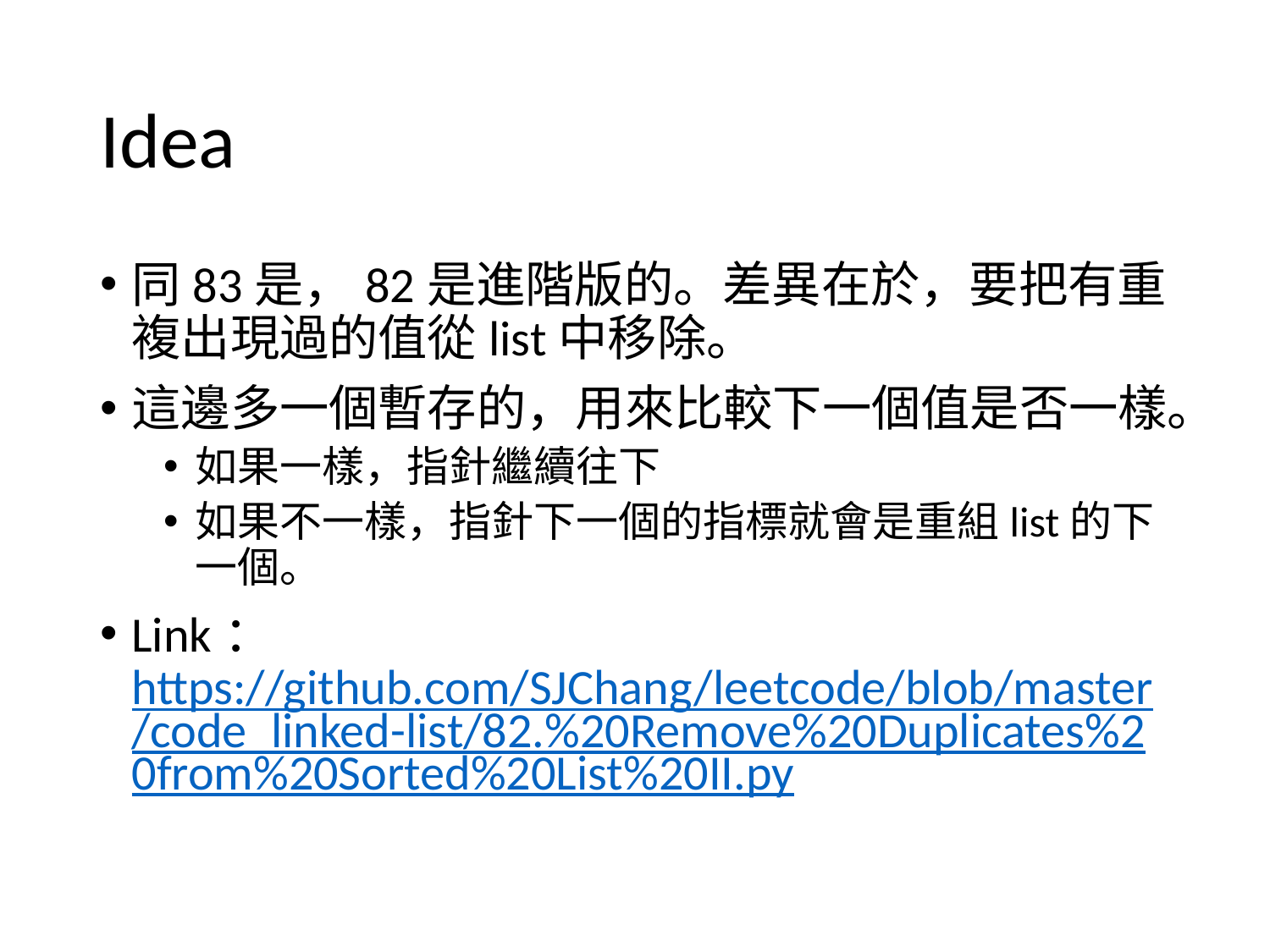

# Idea
同83是，82是進階版的。差異在於，要把有重複出現過的值從list中移除。
這邊多一個暫存的，用來比較下一個值是否一樣。
如果一樣，指針繼續往下
如果不一樣，指針下一個的指標就會是重組list的下一個。
Link：https://github.com/SJChang/leetcode/blob/master/code_linked-list/82.%20Remove%20Duplicates%20from%20Sorted%20List%20II.py